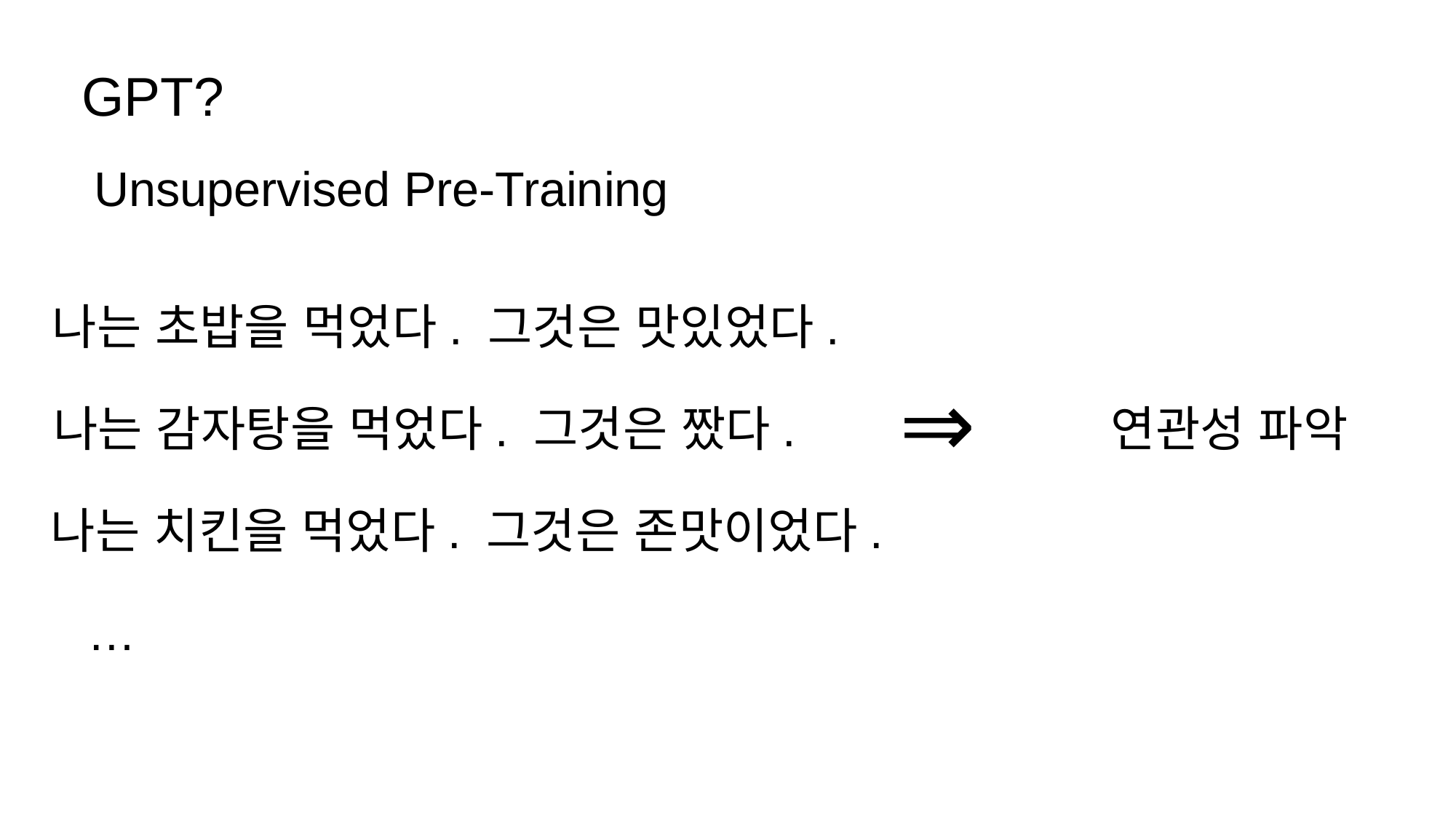

GPT?
Unsupervised Pre-Training
나는 초밥을 먹었다. 그것은 맛있었다.
⇒
나는 감자탕을 먹었다. 그것은 짰다.
연관성 파악
나는 치킨을 먹었다. 그것은 존맛이었다.
…